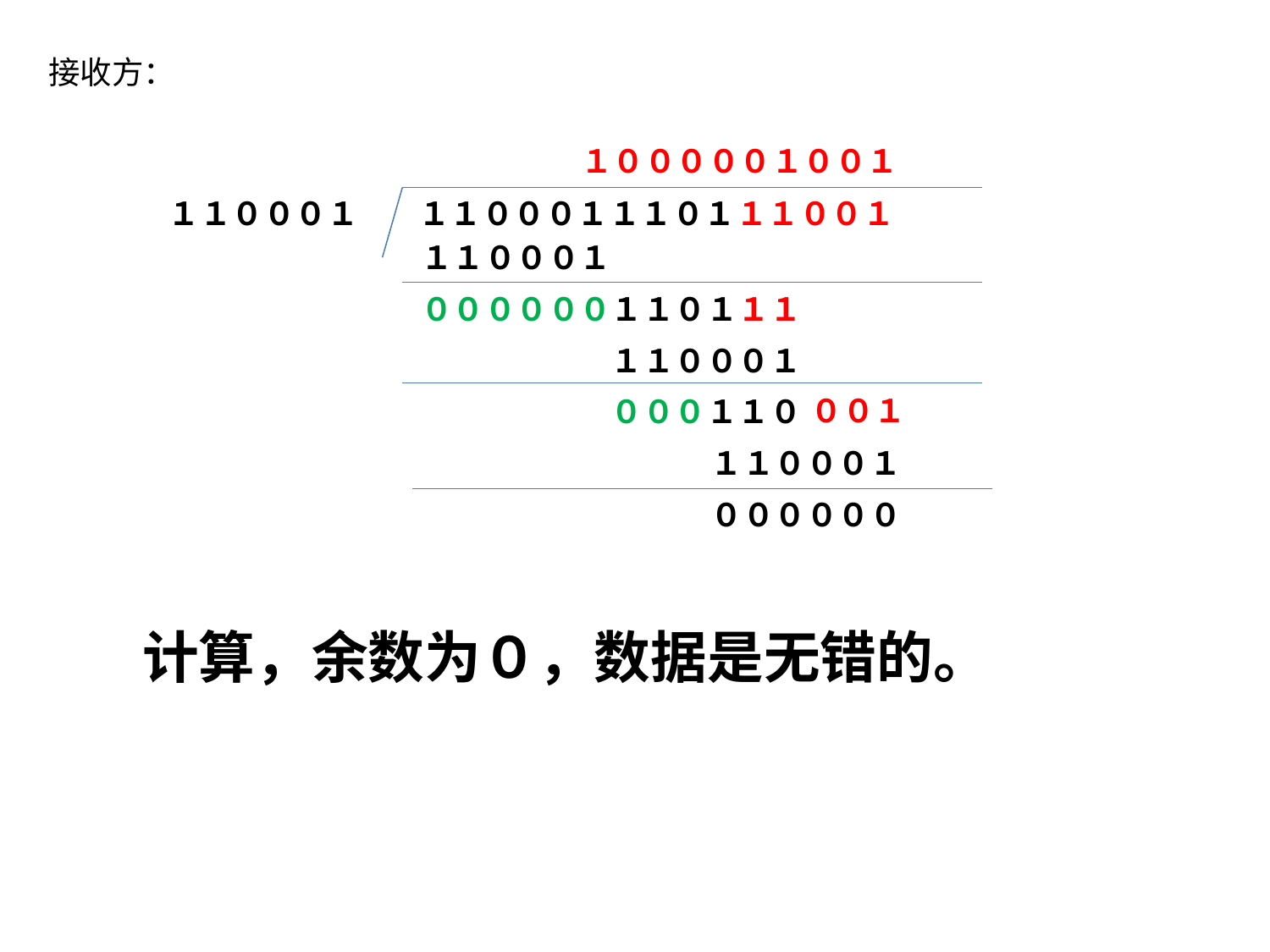

接收方：
１０００００１００１
１１０００１
１１０００１１１０１１１００１
１１０００１
００００００
１１０１１１
１１０００１
００１
０００１１０
１１０００１
００００００
计算，余数为０，数据是无错的。